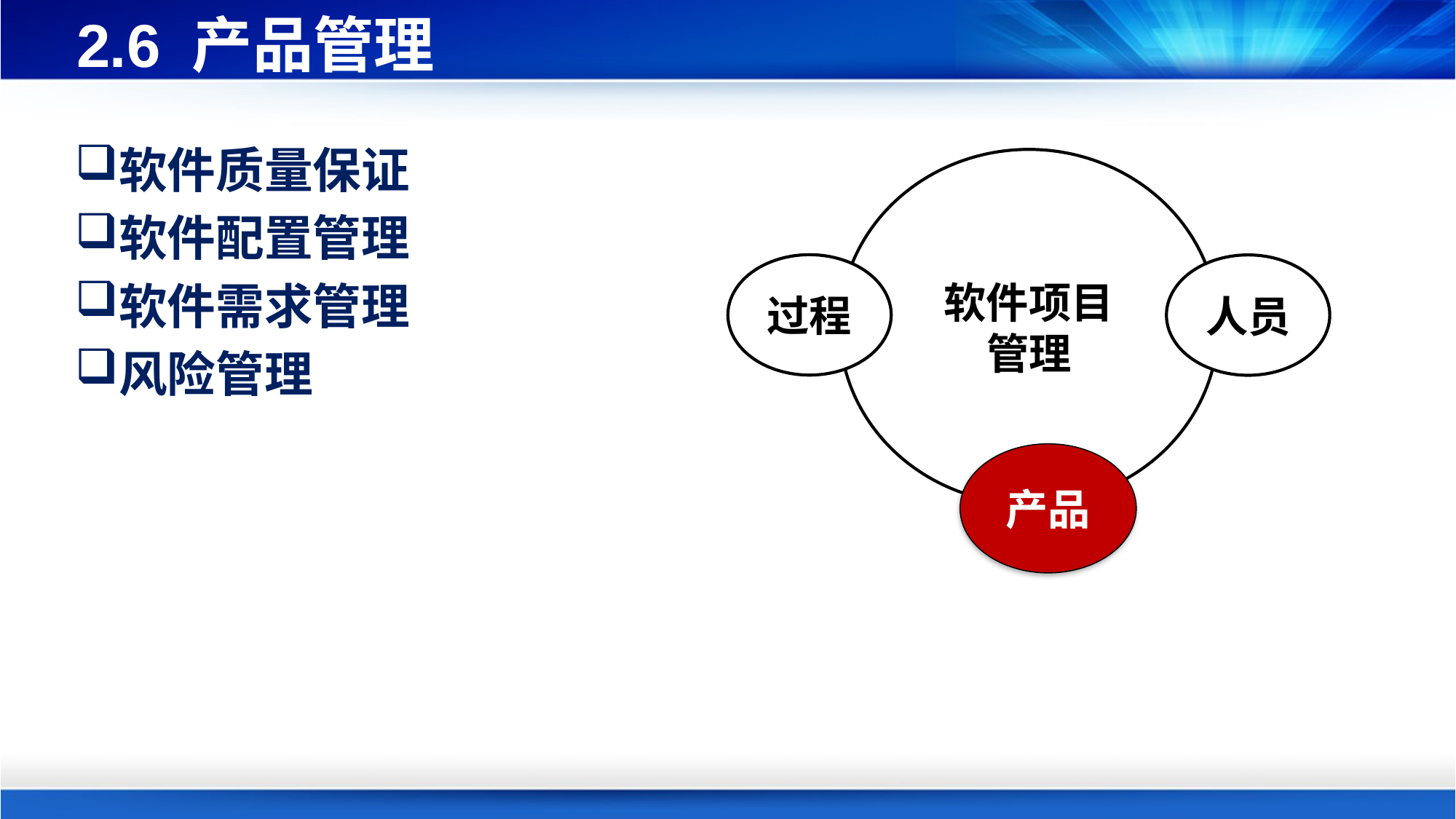

# 2.6 产品管理
软件质量保证
软件配置管理
软件需求管理
风险管理
软件项目
管理
过程
人员
产品